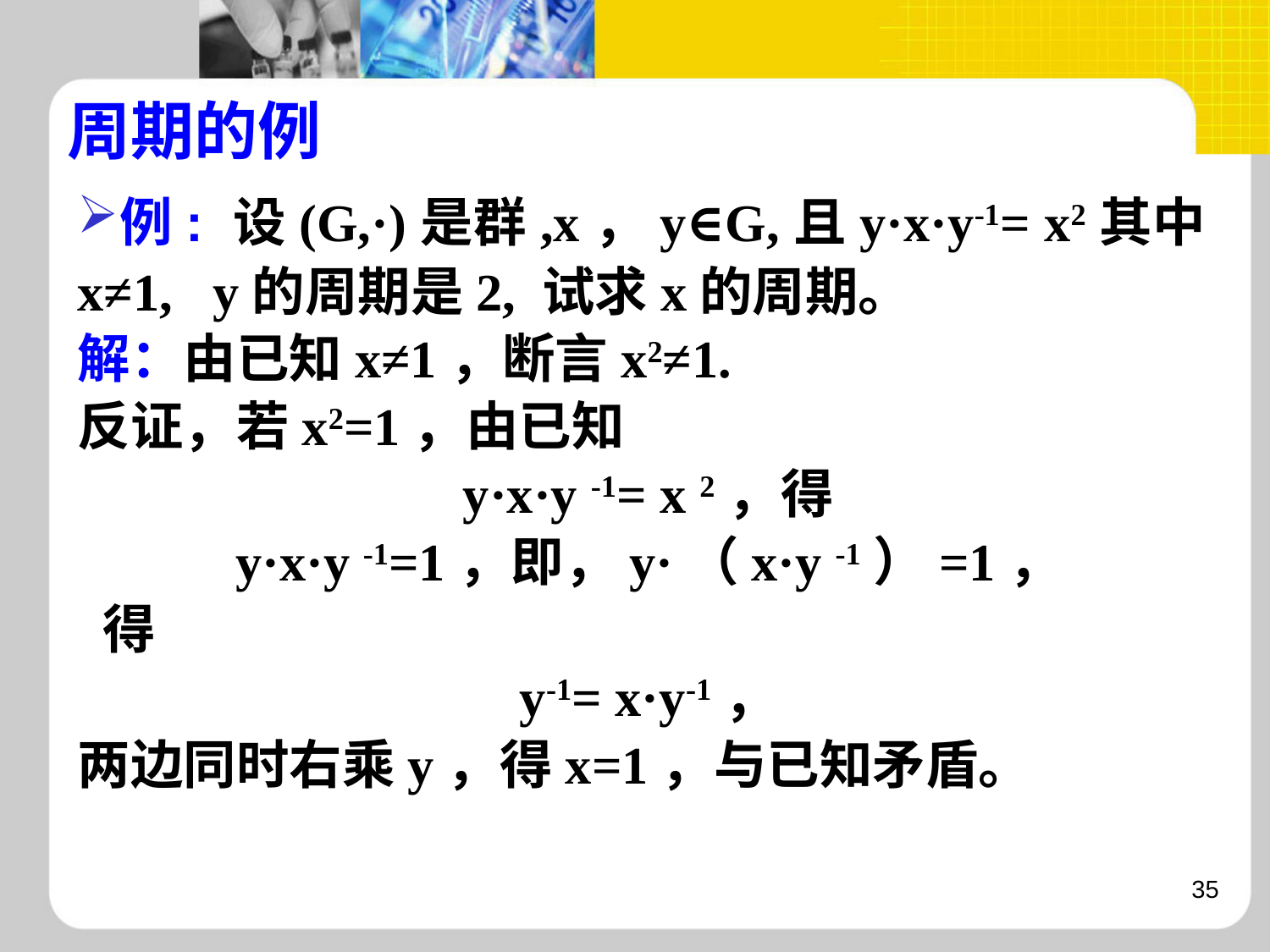

# 周期的例
例: 设(G,·)是群,x，y∈G,且y·x·y-1= x2其中x≠1,   y的周期是2, 试求x的周期。
解：由已知x≠1，断言x2≠1.
反证，若x2=1，由已知
y·x·y -1= x 2，得
y·x·y -1=1，即，y·（x·y -1）=1，
 得
y-1= x·y-1，
两边同时右乘y，得x=1，与已知矛盾。

35